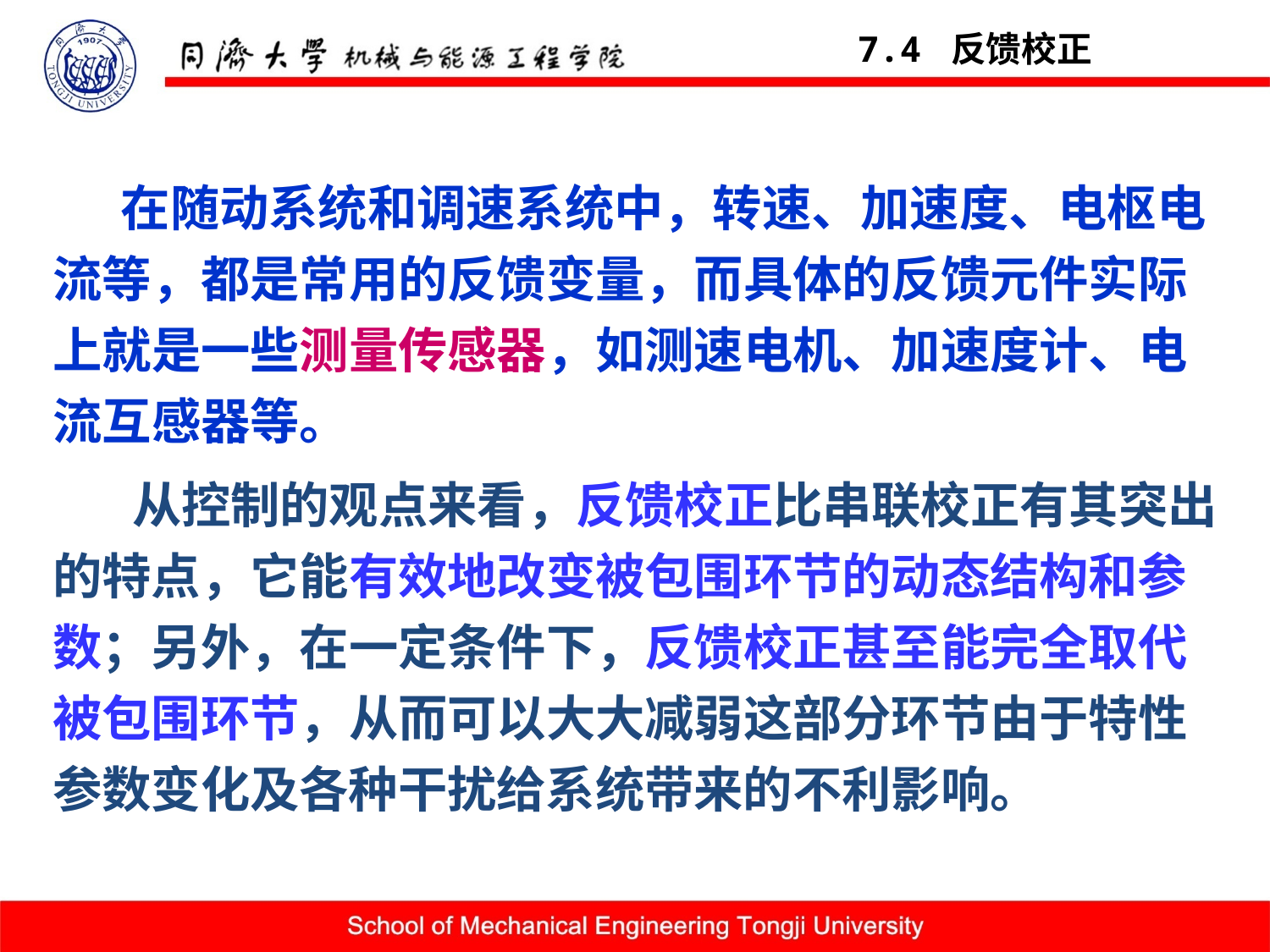

7.4 反馈校正
     在随动系统和调速系统中，转速、加速度、电枢电流等，都是常用的反馈变量，而具体的反馈元件实际上就是一些测量传感器，如测速电机、加速度计、电流互感器等。

      从控制的观点来看，反馈校正比串联校正有其突出的特点，它能有效地改变被包围环节的动态结构和参数；另外，在一定条件下，反馈校正甚至能完全取代被包围环节，从而可以大大减弱这部分环节由于特性参数变化及各种干扰给系统带来的不利影响。